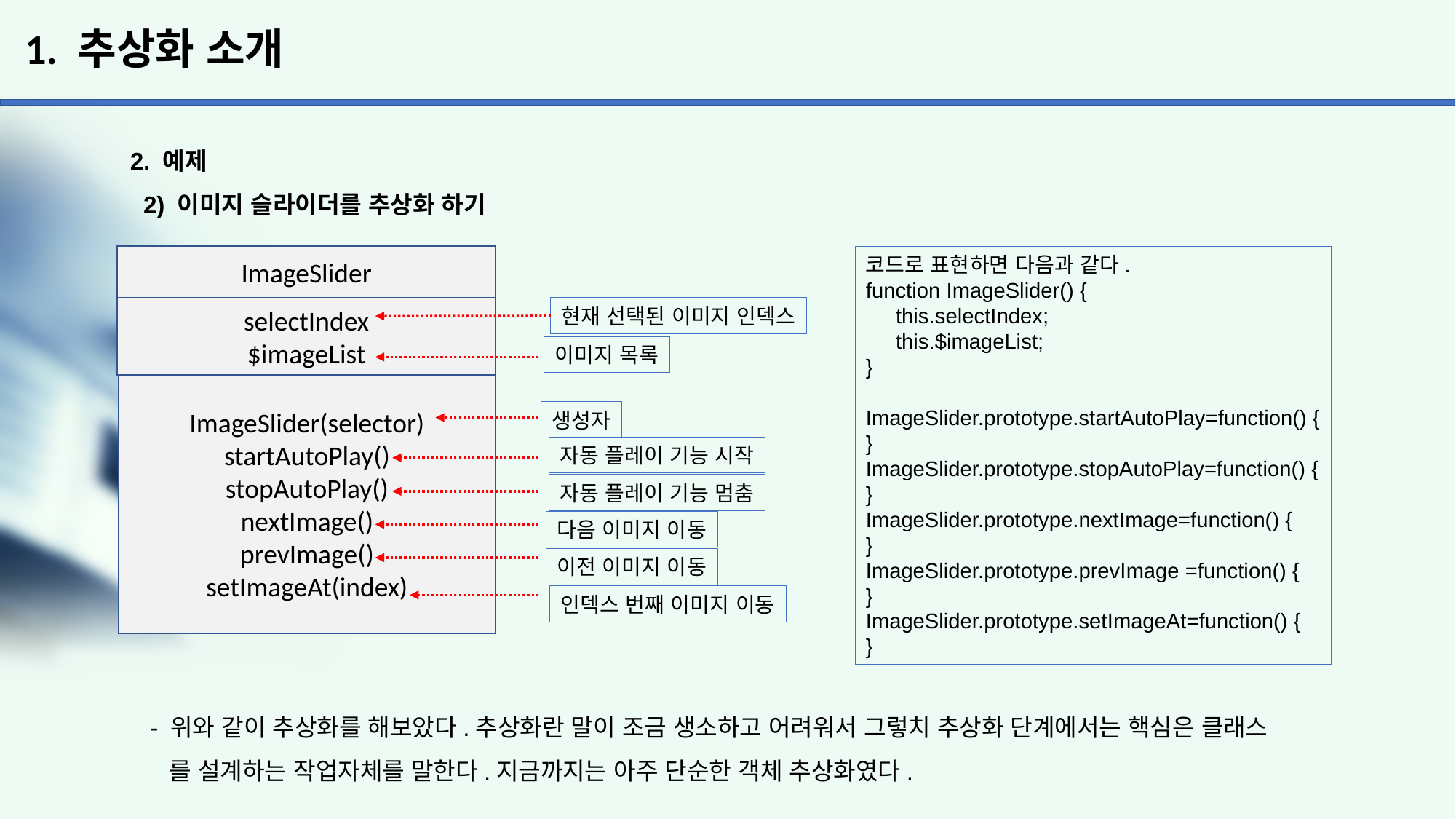

# 1. 추상화 소개
2. 예제
  2) 이미지 슬라이더를 추상화 하기

   - 위와 같이 추상화를 해보았다.추상화란 말이 조금 생소하고 어려워서 그렇치 추상화 단계에서는 핵심은 클래스
     를 설계하는 작업자체를 말한다.지금까지는 아주 단순한 객체 추상화였다.
ImageSlider
코드로 표현하면 다음과 같다.
function ImageSlider() {
     this.selectIndex;
     this.$imageList;
}

ImageSlider.prototype.startAutoPlay=function() {
}
ImageSlider.prototype.stopAutoPlay=function() {
}
ImageSlider.prototype.nextImage=function() {
}
ImageSlider.prototype.prevImage =function() {
}
ImageSlider.prototype.setImageAt=function() {
}
현재 선택된 이미지 인덱스
selectIndex
$imageList
이미지 목록
ImageSlider(selector)
startAutoPlay()
stopAutoPlay()
nextImage()
prevImage()
setImageAt(index)
생성자
자동 플레이 기능 시작
자동 플레이 기능 멈춤
다음 이미지 이동
이전 이미지 이동
인덱스 번째 이미지 이동